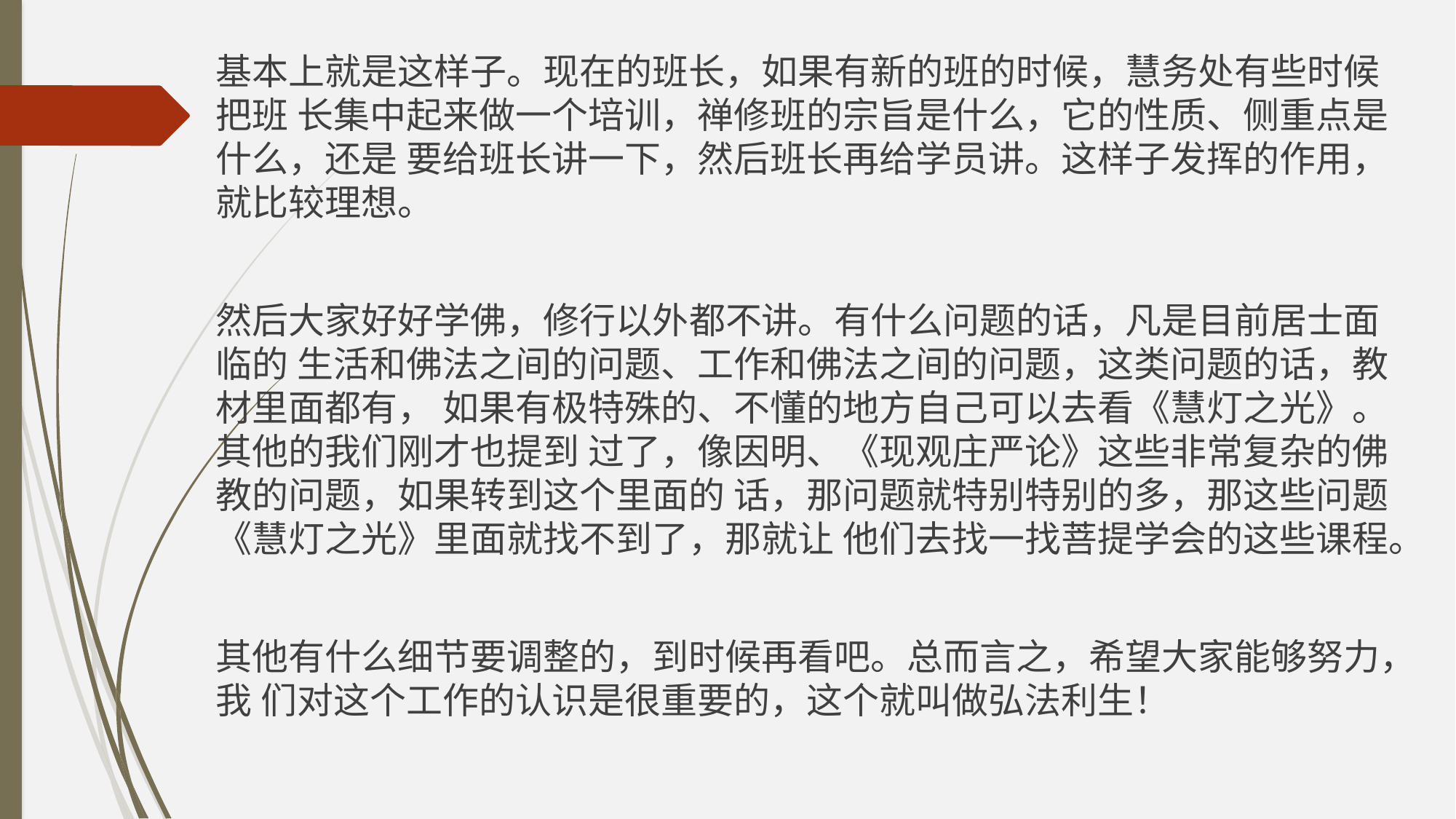

基本上就是这样子。现在的班长，如果有新的班的时候，慧务处有些时候把班 长集中起来做一个培训，禅修班的宗旨是什么，它的性质、侧重点是什么，还是 要给班长讲一下，然后班长再给学员讲。这样子发挥的作用，就比较理想。

然后大家好好学佛，修行以外都不讲。有什么问题的话，凡是目前居士面临的 生活和佛法之间的问题、工作和佛法之间的问题，这类问题的话，教材里面都有， 如果有极特殊的、不懂的地方自己可以去看《慧灯之光》。其他的我们刚才也提到 过了，像因明、《现观庄严论》这些非常复杂的佛教的问题，如果转到这个里面的 话，那问题就特别特别的多，那这些问题《慧灯之光》里面就找不到了，那就让 他们去找一找菩提学会的这些课程。

其他有什么细节要调整的，到时候再看吧。总而言之，希望大家能够努力，我 们对这个工作的认识是很重要的，这个就叫做弘法利生！